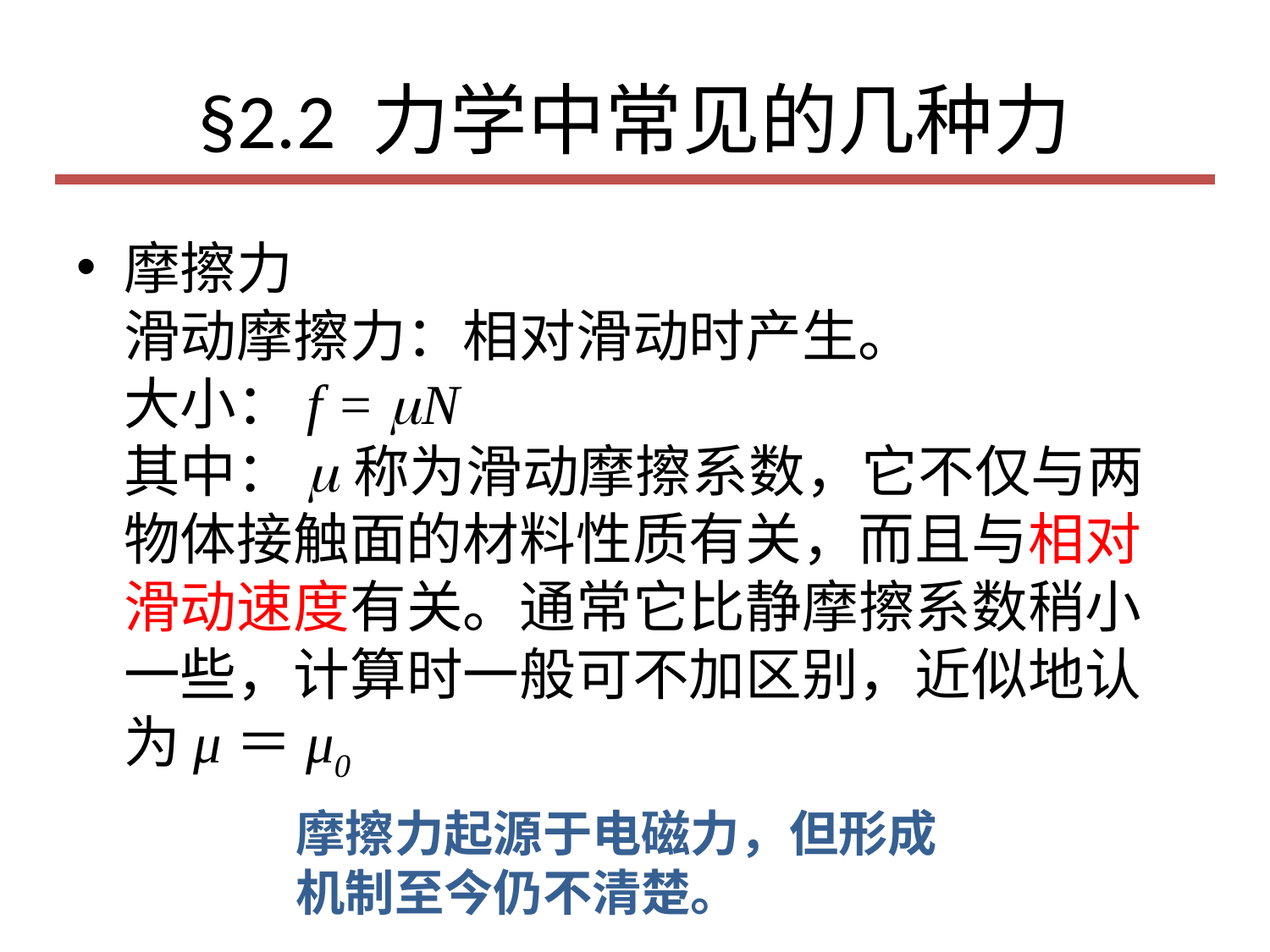

# §2.2 力学中常见的几种力
摩擦力
滑动摩擦力：相对滑动时产生。
大小：f = μN
其中：μ称为滑动摩擦系数，它不仅与两物体接触面的材料性质有关，而且与相对滑动速度有关。通常它比静摩擦系数稍小一些，计算时一般可不加区别，近似地认为μ＝μ0

摩擦力起源于电磁力，但形成机制至今仍不清楚。